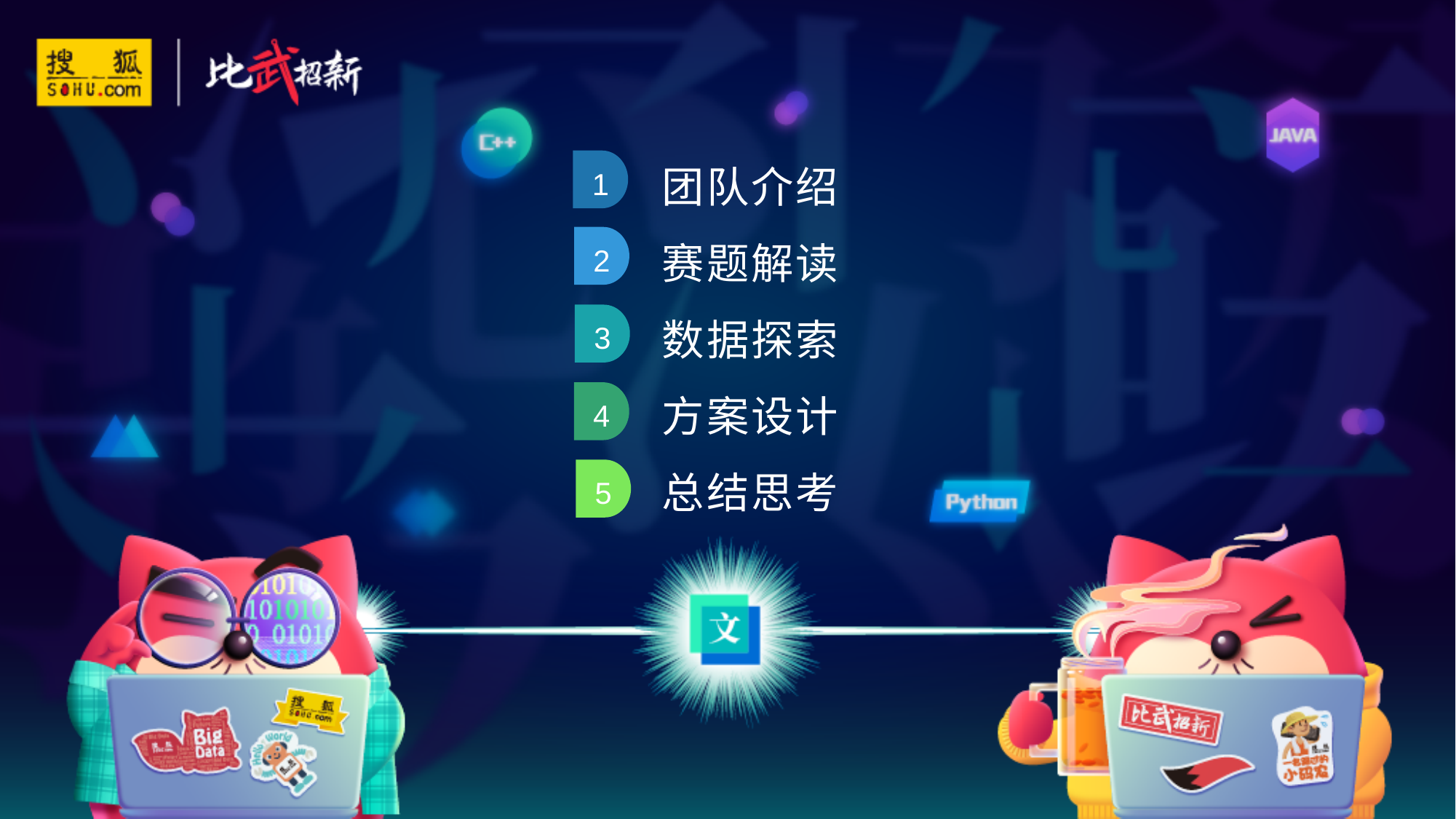

团队介绍
赛题解读
数据探索
方案设计
总结思考
1
2
3
4
5